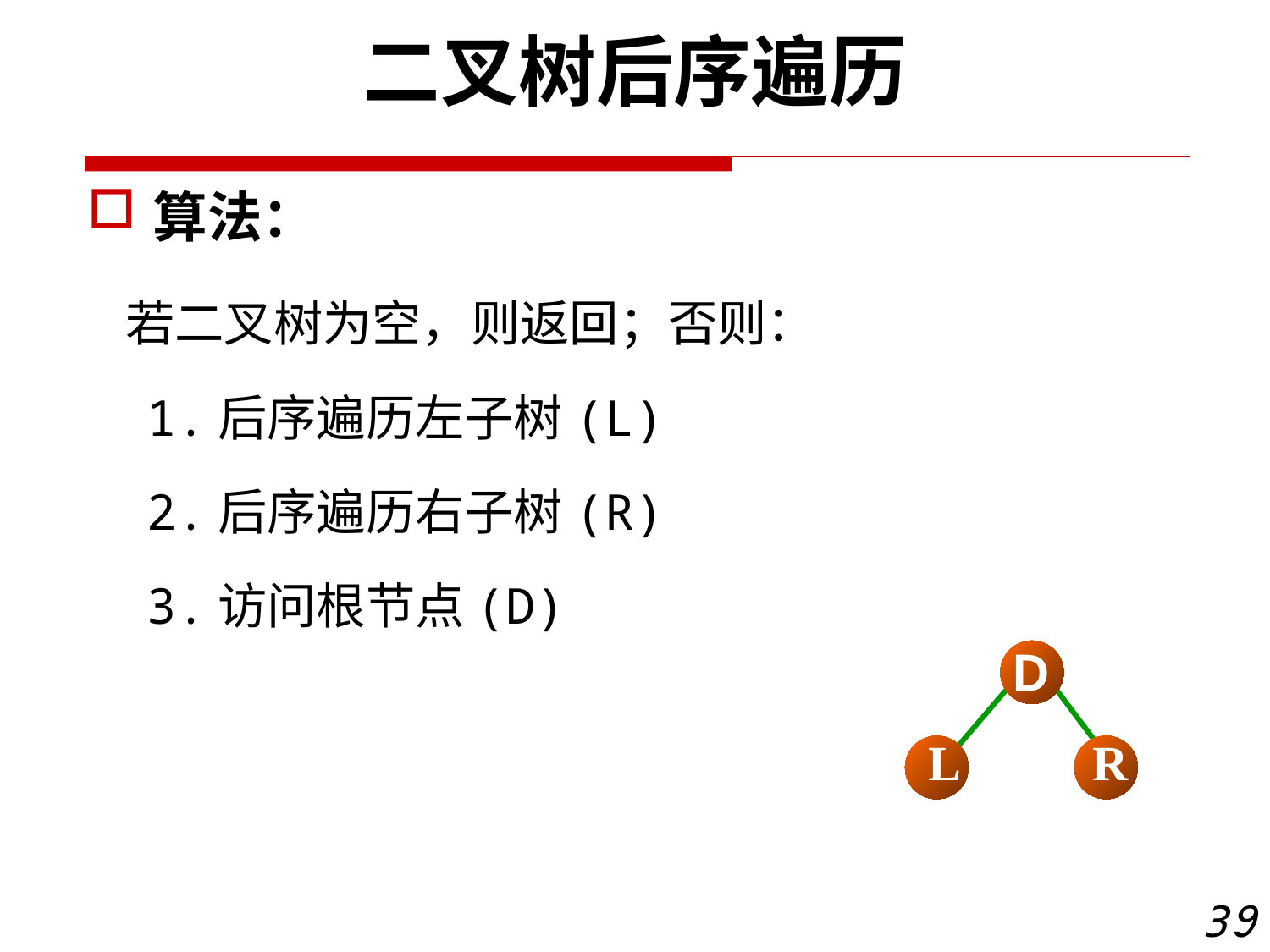

二叉树后序遍历
算法：
  若二叉树为空，则返回；否则：
  1.后序遍历左子树(L)
  2.后序遍历右子树(R)
  3.访问根节点(D)
Ｄ

L
R

39